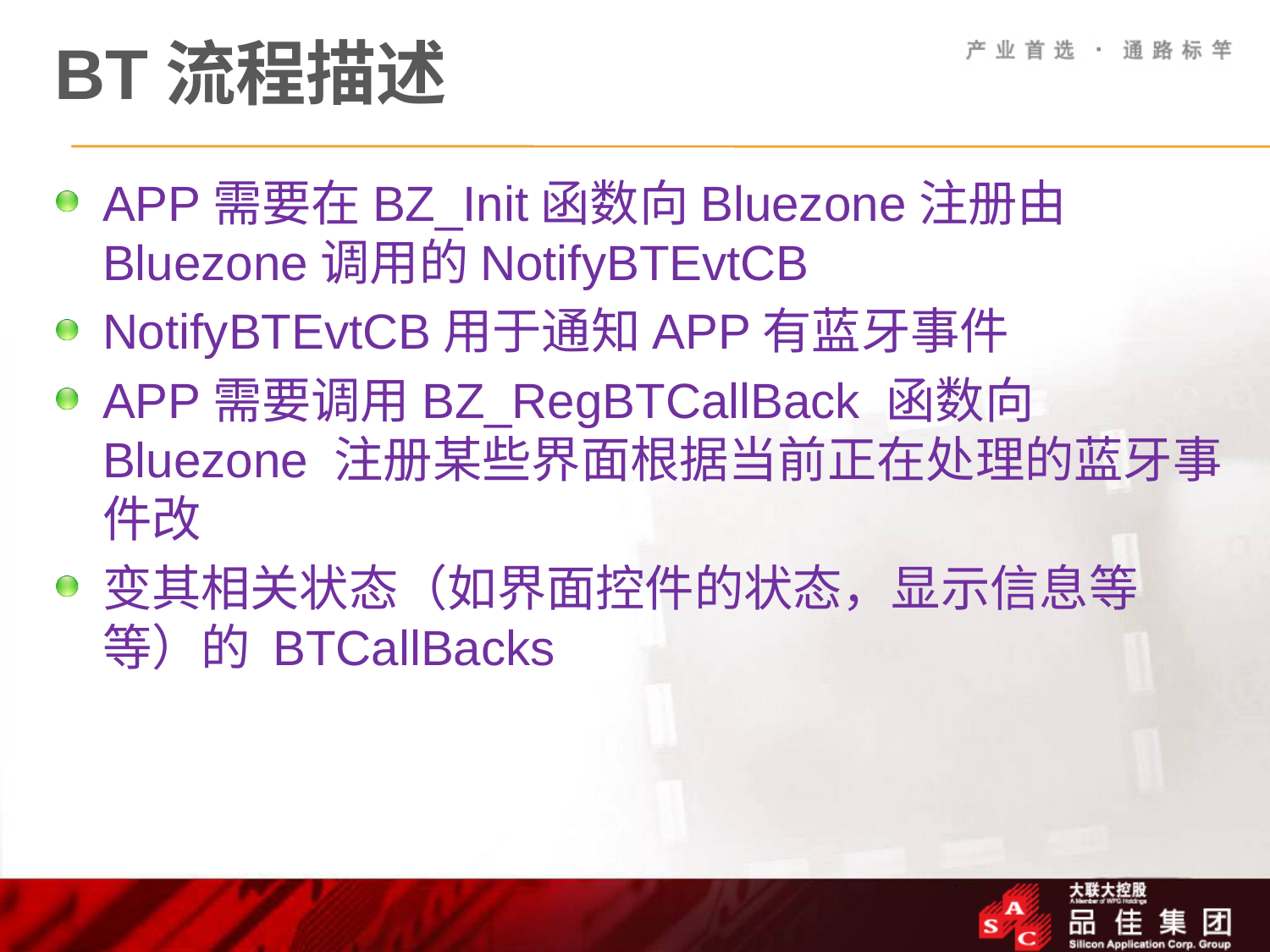

# BT流程描述
APP需要在BZ_Init函数向Bluezone注册由  Bluezone调用的NotifyBTEvtCB
NotifyBTEvtCB用于通知APP有蓝牙事件
APP需要调用BZ_RegBTCallBack 函数向Bluezone 注册某些界面根据当前正在处理的蓝牙事件改
变其相关状态（如界面控件的状态，显示信息等等）的 BTCallBacks